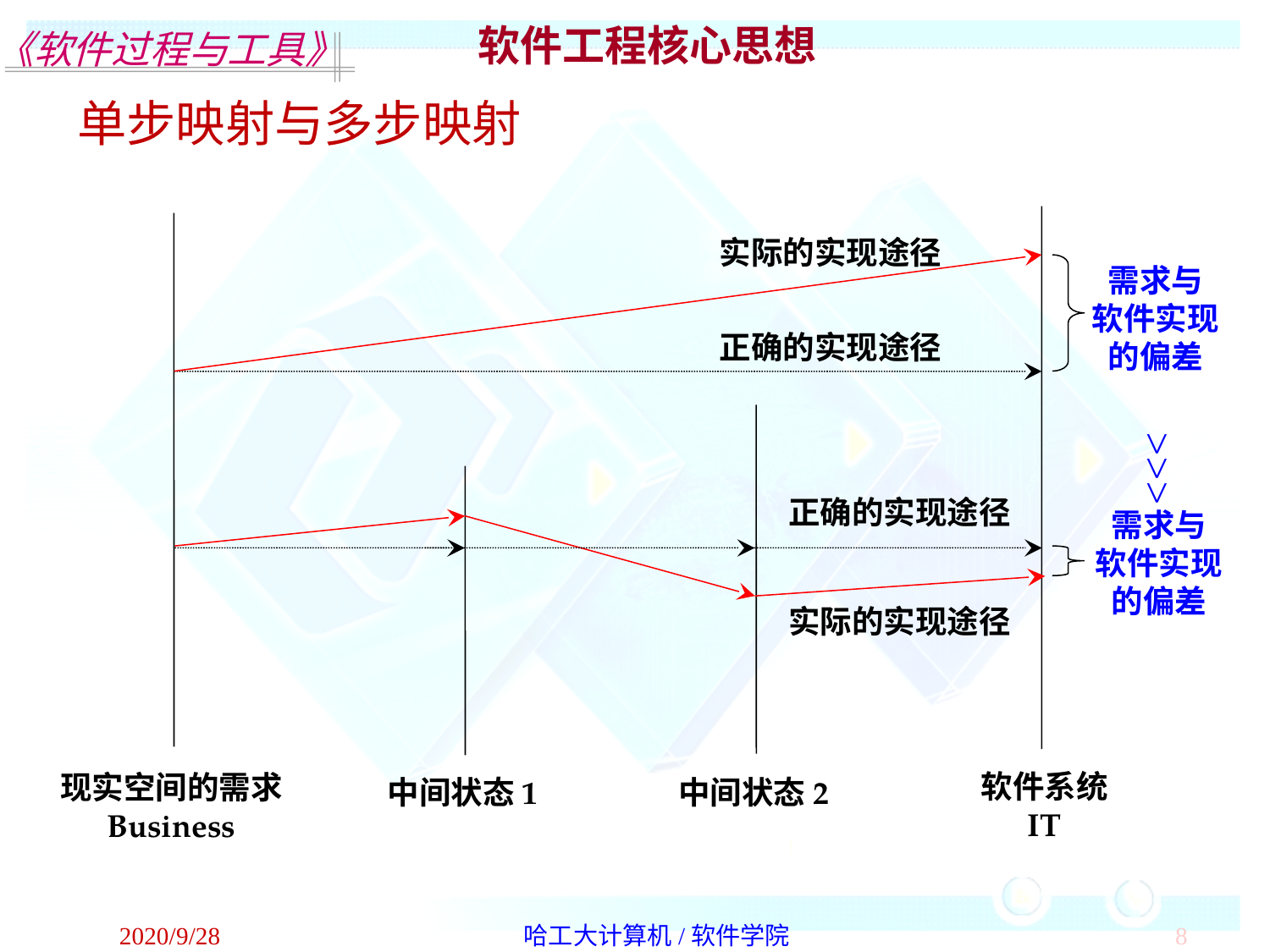

软件工程核心思想
单步映射与多步映射

软件系统
IT

现实空间的需求
Business
实际的实现途径

需求与
软件实现
的偏差

正确的实现途径

中间状态2
>>>
需求与
软件实现
的偏差

中间状态1
正确的实现途径

实际的实现途径